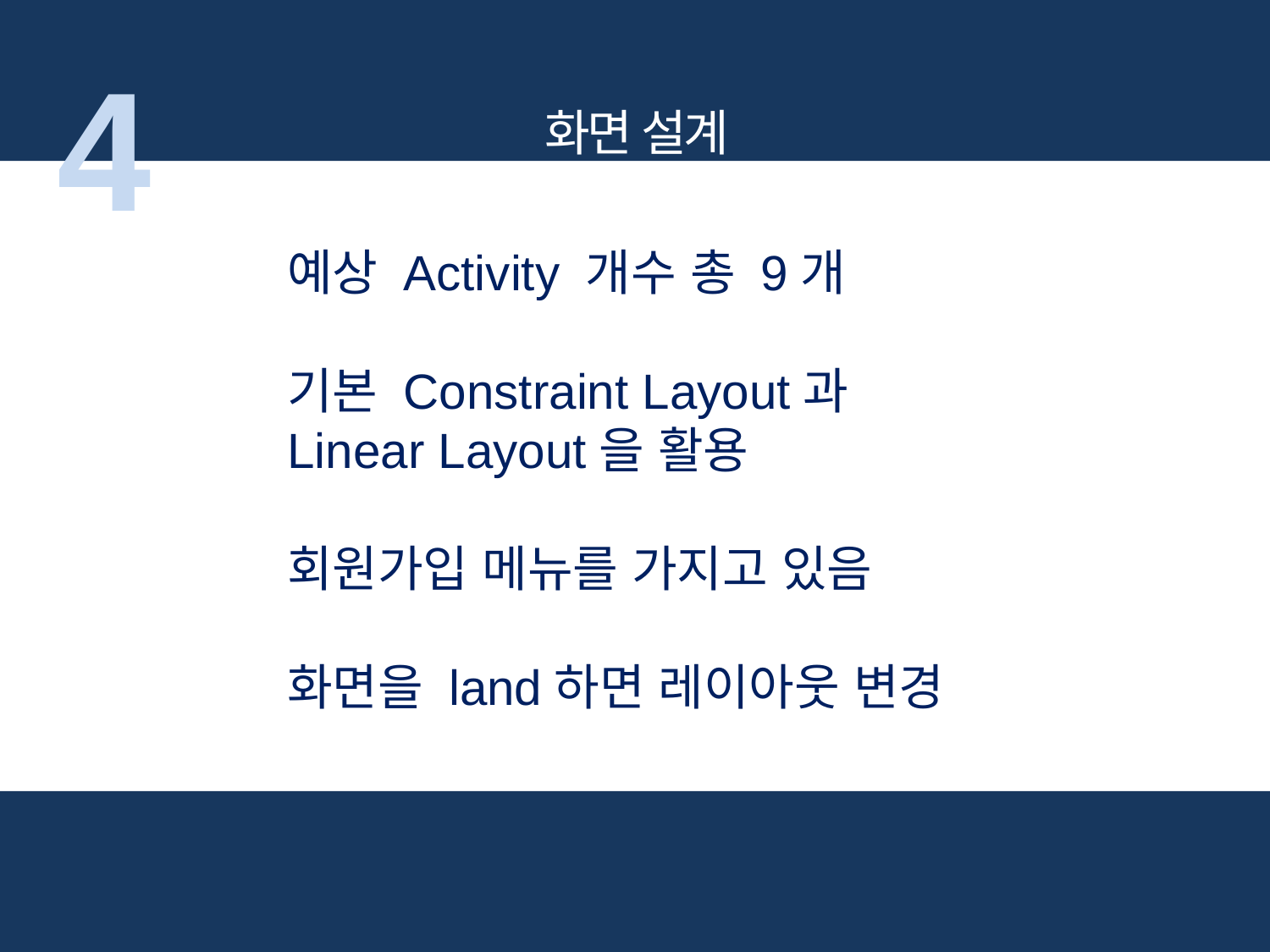

4
화면 설계
예상 Activity 개수 총 9개

기본 Constraint Layout과
Linear Layout을 활용

회원가입 메뉴를 가지고 있음

화면을 land하면 레이아웃 변경